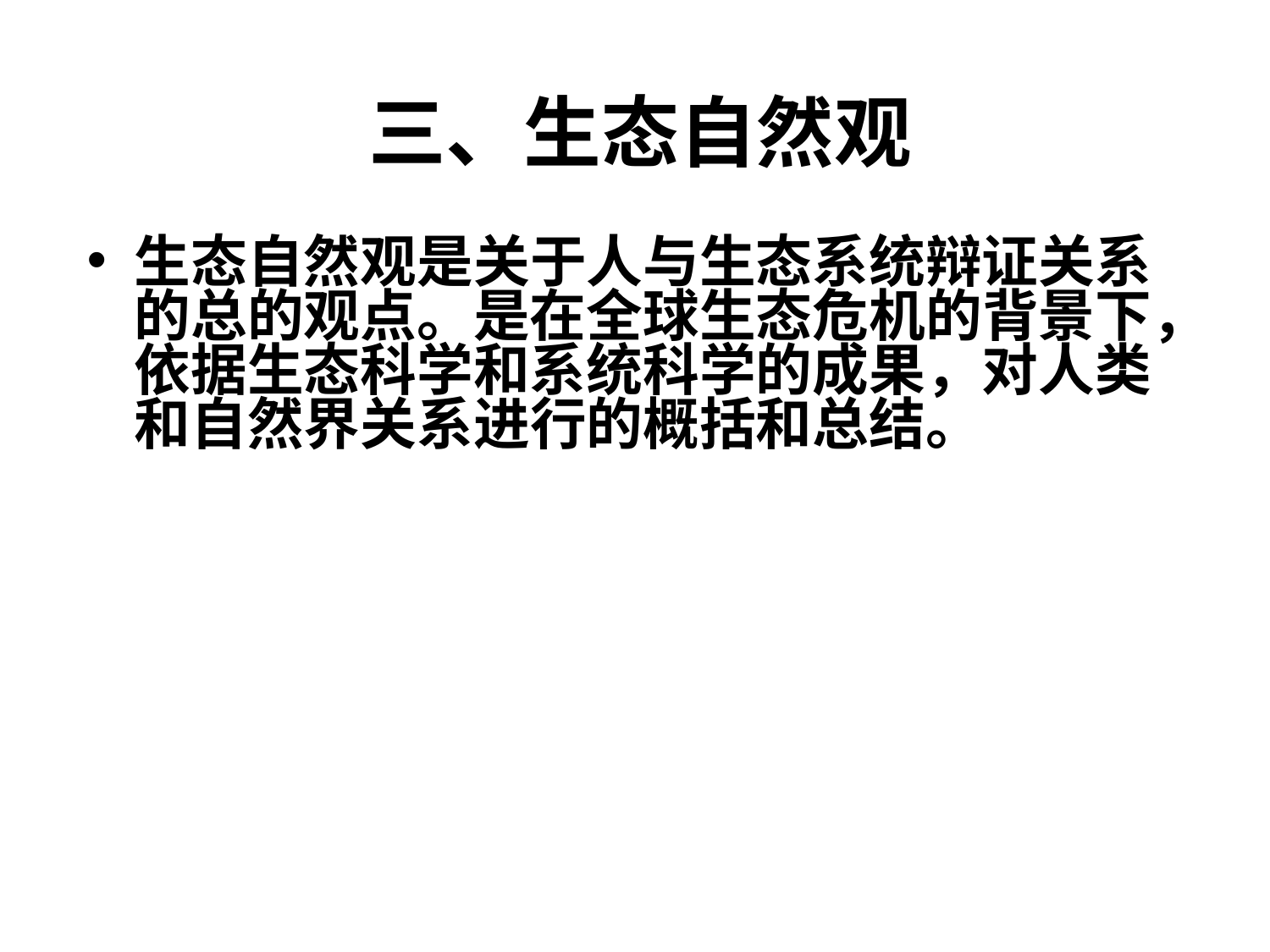

三、生态自然观
生态自然观是关于人与生态系统辩证关系的总的观点。是在全球生态危机的背景下，依据生态科学和系统科学的成果，对人类和自然界关系进行的概括和总结。